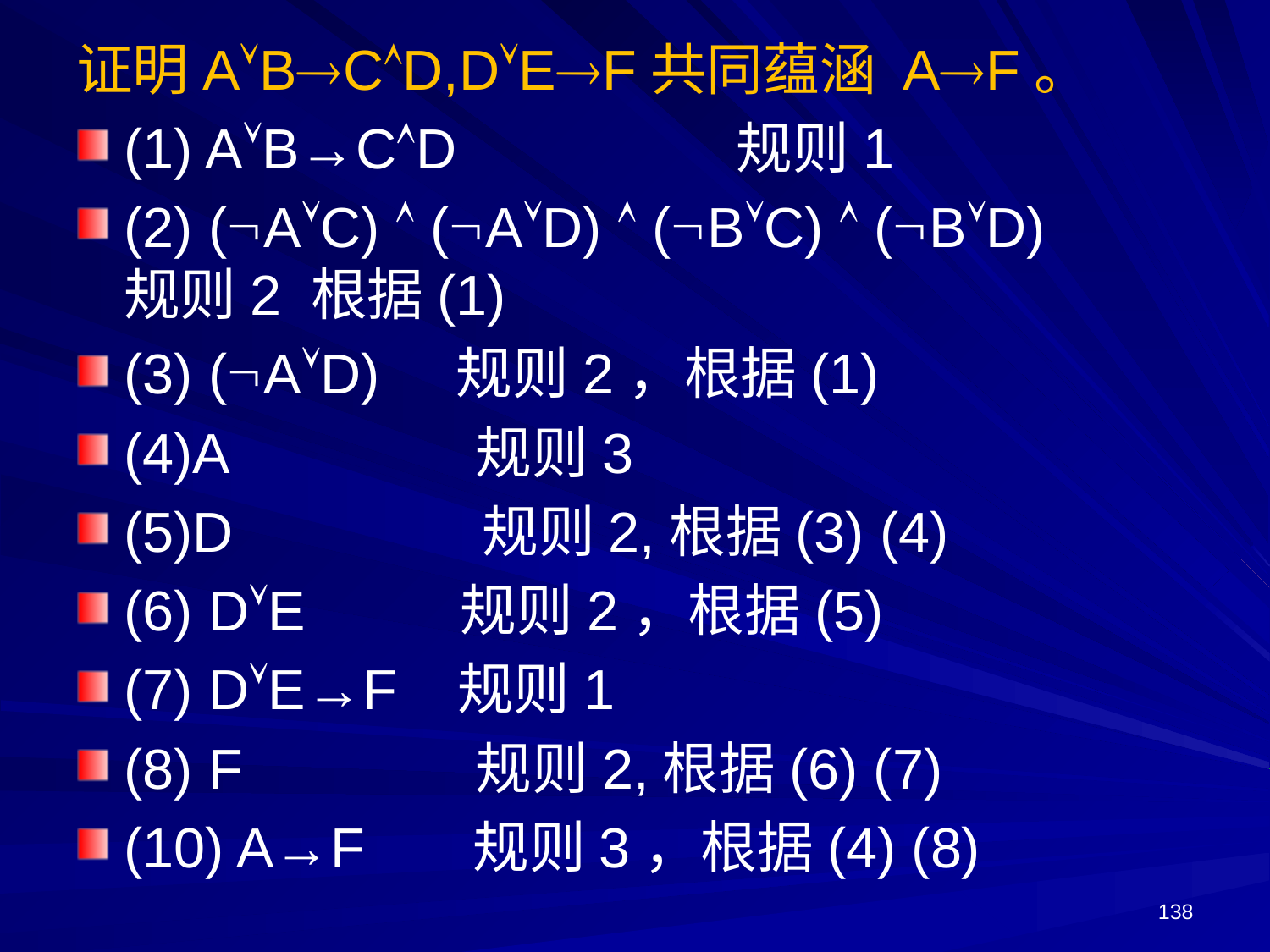

证明A∨B→C∧D,D∨E→F共同蕴涵 A→F。
(1) A∨B→C∧D                 规则1
(2) (¬A∨C) ∧ (¬A∨D) ∧ (¬B∨C) ∧ (¬B∨D)     规则2 根据(1)
(3) (¬A∨D)    规则2，根据(1)
(4)A               规则3
(5)D               规则2,根据(3) (4)
(6) D∨E         规则2，根据(5)
(7) D∨E→F   规则1
(8) F              规则2,根据(6) (7)
(10) A→F      规则3，根据(4) (8)

138